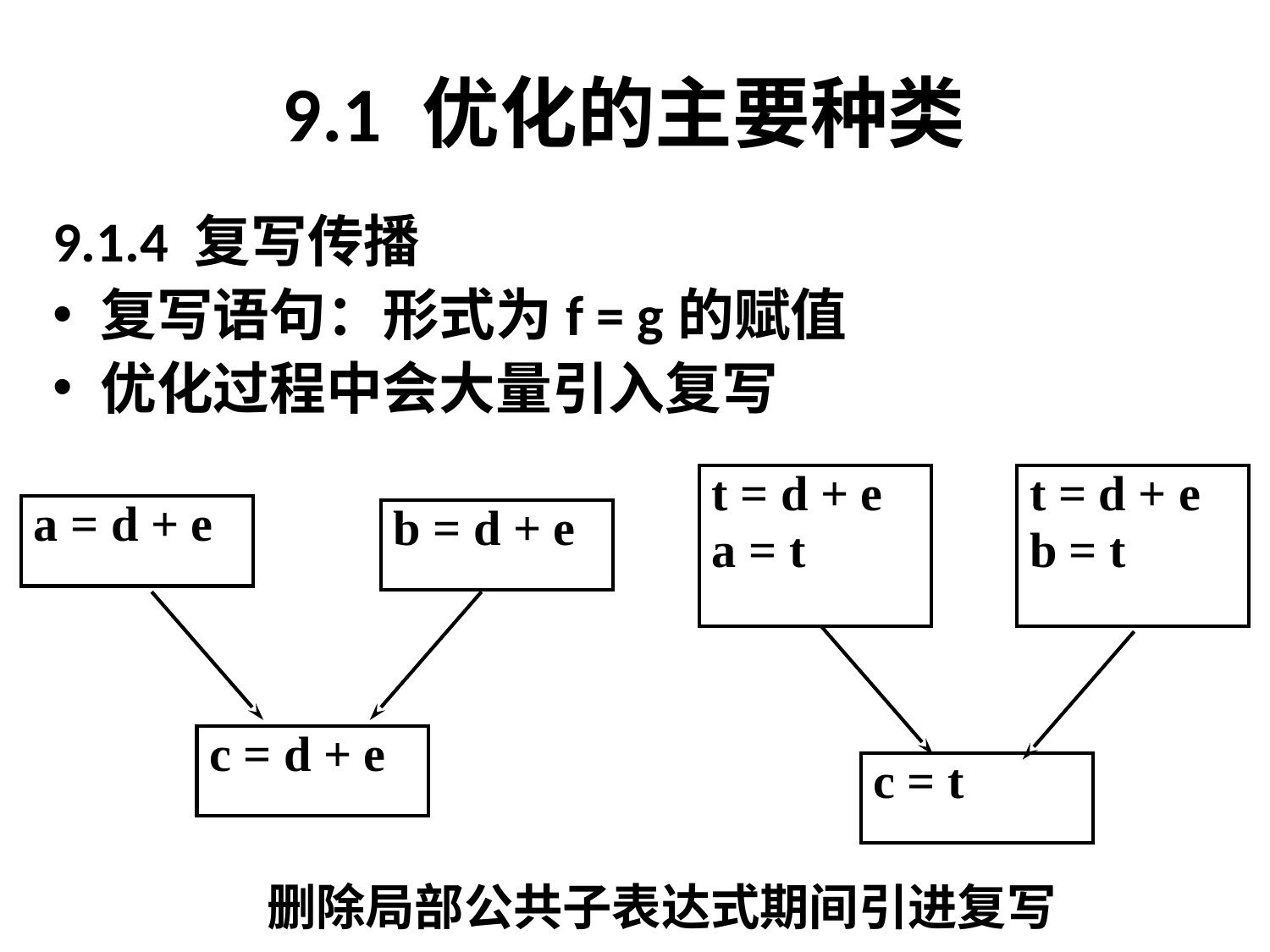

# 9.1 优化的主要种类
9.1.4 复写传播
复写语句：形式为f = g的赋值
优化过程中会大量引入复写

t = d + e
a = t
t = d + e
b = t
a = d + e
b = d + e

c = d + e
c = t
 删除局部公共子表达式期间引进复写